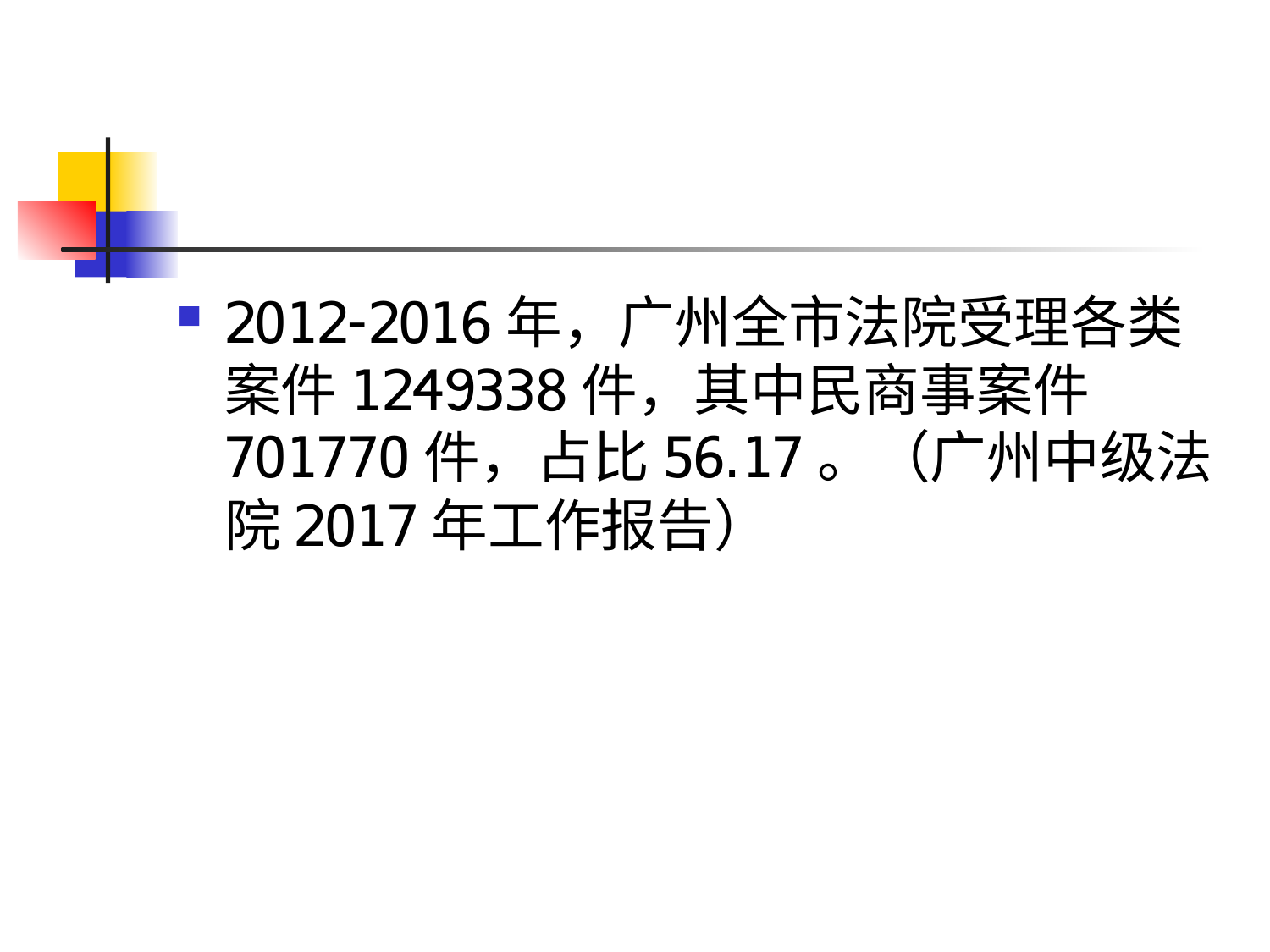

#
2012-2016年，广州全市法院受理各类案件1249338件，其中民商事案件701770件，占比56.17。（广州中级法院2017年工作报告）